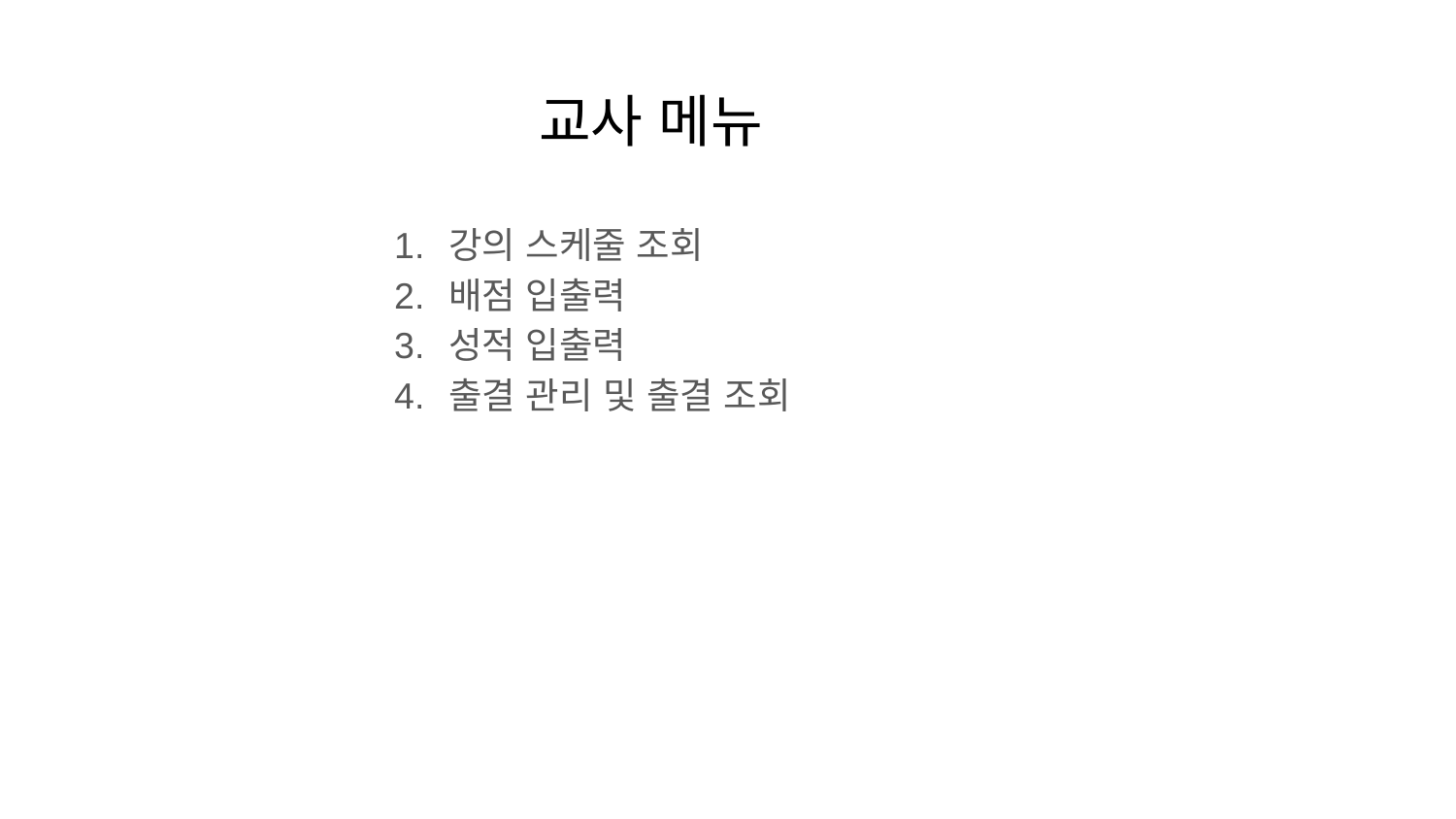

# 교사 메뉴
강의 스케줄 조회
배점 입출력
성적 입출력
출결 관리 및 출결 조회